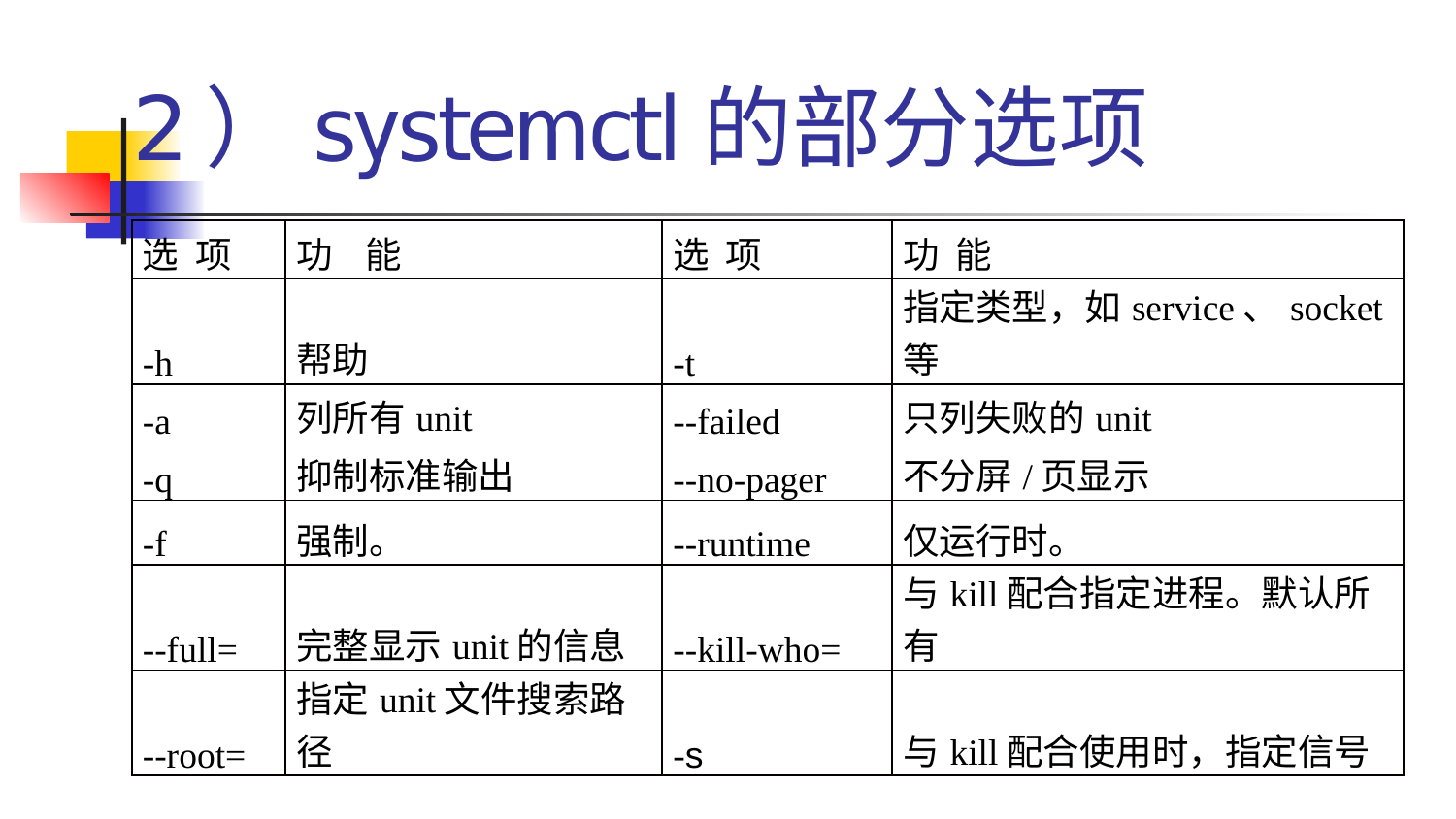

# 2）systemctl的部分选项

| 选 项 | 功 能 | 选 项 | 功 能 |
| --- | --- | --- | --- |
| -h | 帮助 | -t | 指定类型，如service、socket等 |
| -a | 列所有unit | --failed | 只列失败的unit |
| -q | 抑制标准输出 | --no-pager | 不分屏/页显示 |
| -f | 强制。 | --runtime | 仅运行时。 |
| --full= | 完整显示unit的信息 | --kill-who= | 与kill配合指定进程。默认所有 |
| --root= | 指定unit文件搜索路径 | -s | 与kill配合使用时，指定信号 |